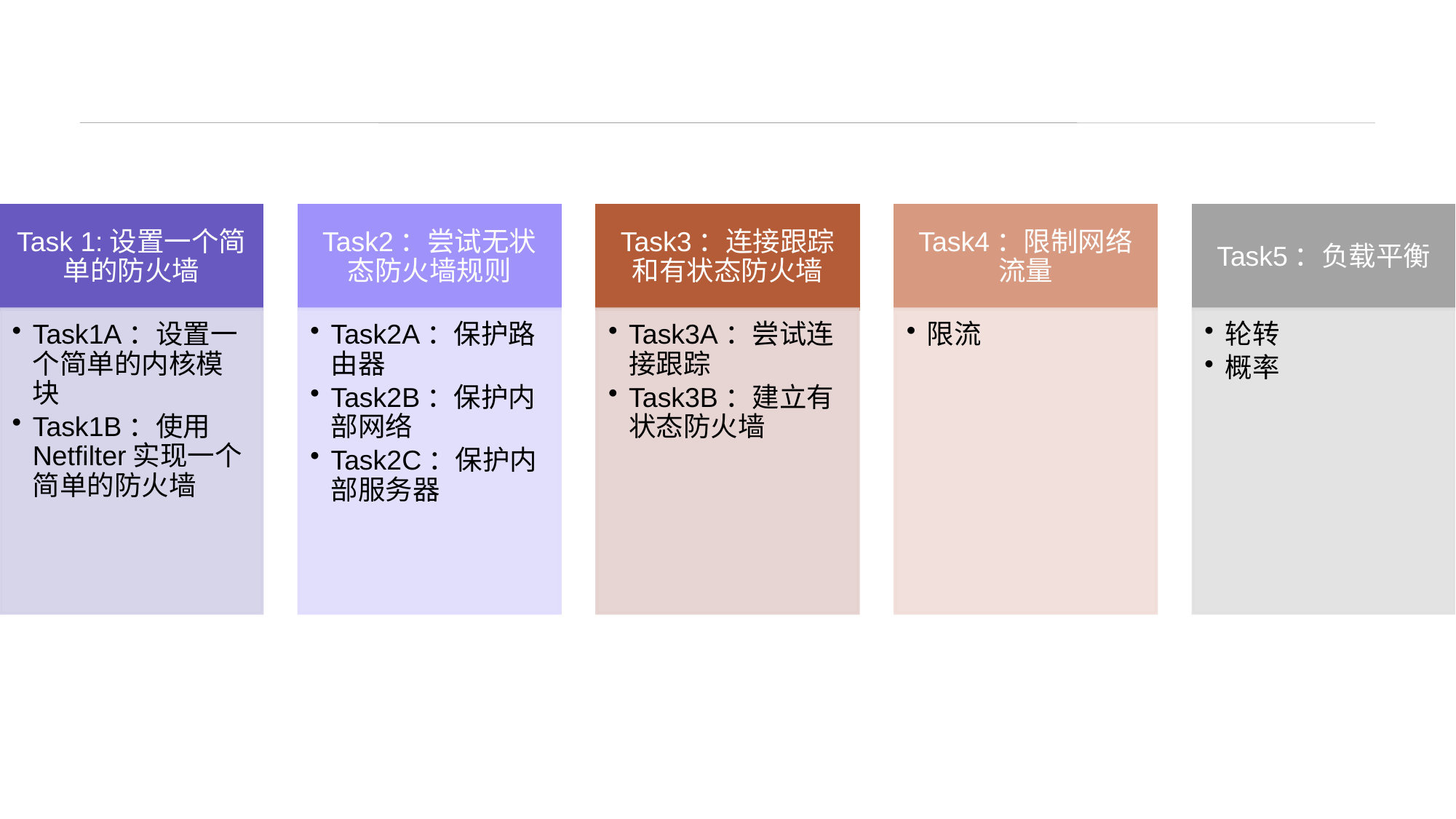

Task 1:设置一个简单的防火墙
Task1A：设置一个简单的内核模块
Task1B：使用Netfilter实现一个简单的防火墙
Task2：尝试无状态防火墙规则
Task2A：保护路由器
Task2B：保护内部网络
Task2C：保护内部服务器
Task3：连接跟踪和有状态防火墙
Task3A：尝试连接跟踪
Task3B：建立有状态防火墙

Task4：限制网络流量
限流
Task5：负载平衡
轮转
概率